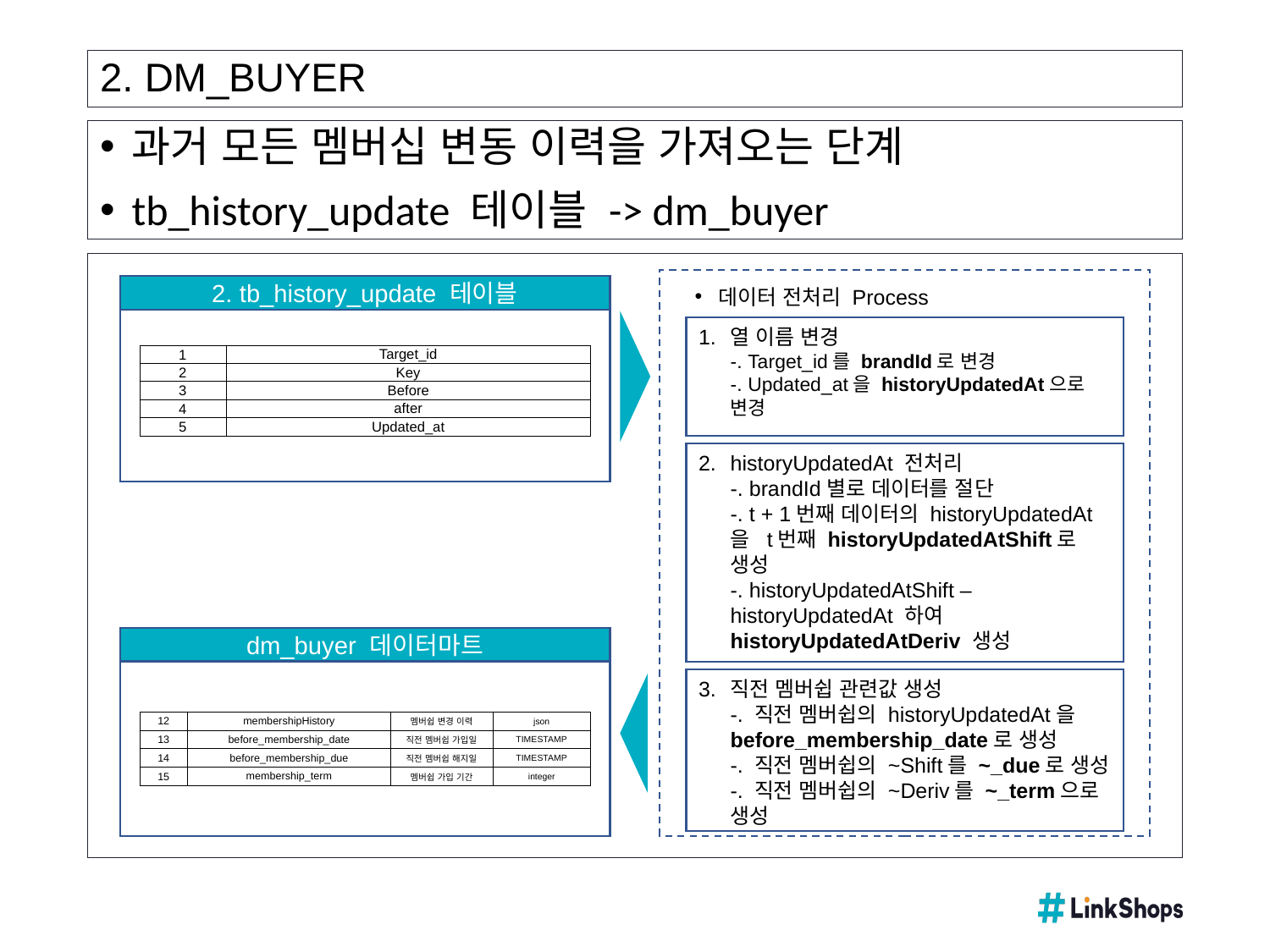

# 2. DM_BUYER
과거 모든 멤버십 변동 이력을 가져오는 단계
tb_history_update 테이블 -> dm_buyer

2. tb_history_update 테이블
데이터 전처리 Process

열 이름 변경
-. Target_id를 brandId로 변경
-. Updated_at을 historyUpdatedAt으로 변경
| 1 | Target\_id |
| --- | --- |
| 2 | Key |
| 3 | Before |
| 4 | after |
| 5 | Updated\_at |

historyUpdatedAt 전처리
-. brandId별로 데이터를 절단
-. t + 1번째 데이터의 historyUpdatedAt을  t번째 historyUpdatedAtShift로 생성
-. historyUpdatedAtShift – historyUpdatedAt 하여 historyUpdatedAtDeriv 생성
dm_buyer 데이터마트

직전 멤버쉽 관련값 생성
-. 직전 멤버쉽의 historyUpdatedAt을 before_membership_date로 생성
-. 직전 멤버쉽의 ~Shift를 ~_due로 생성
-. 직전 멤버쉽의 ~Deriv를 ~_term으로 생성
| 12 | membershipHistory | 멤버쉽 변경 이력 | json |
| --- | --- | --- | --- |
| 13 | before\_membership\_date | 직전 멤버쉽 가입일 | TIMESTAMP |
| 14 | before\_membership\_due | 직전 멤버쉽 해지일 | TIMESTAMP |
| 15 | membership\_term | 멤버쉽 가입 기간 | integer |